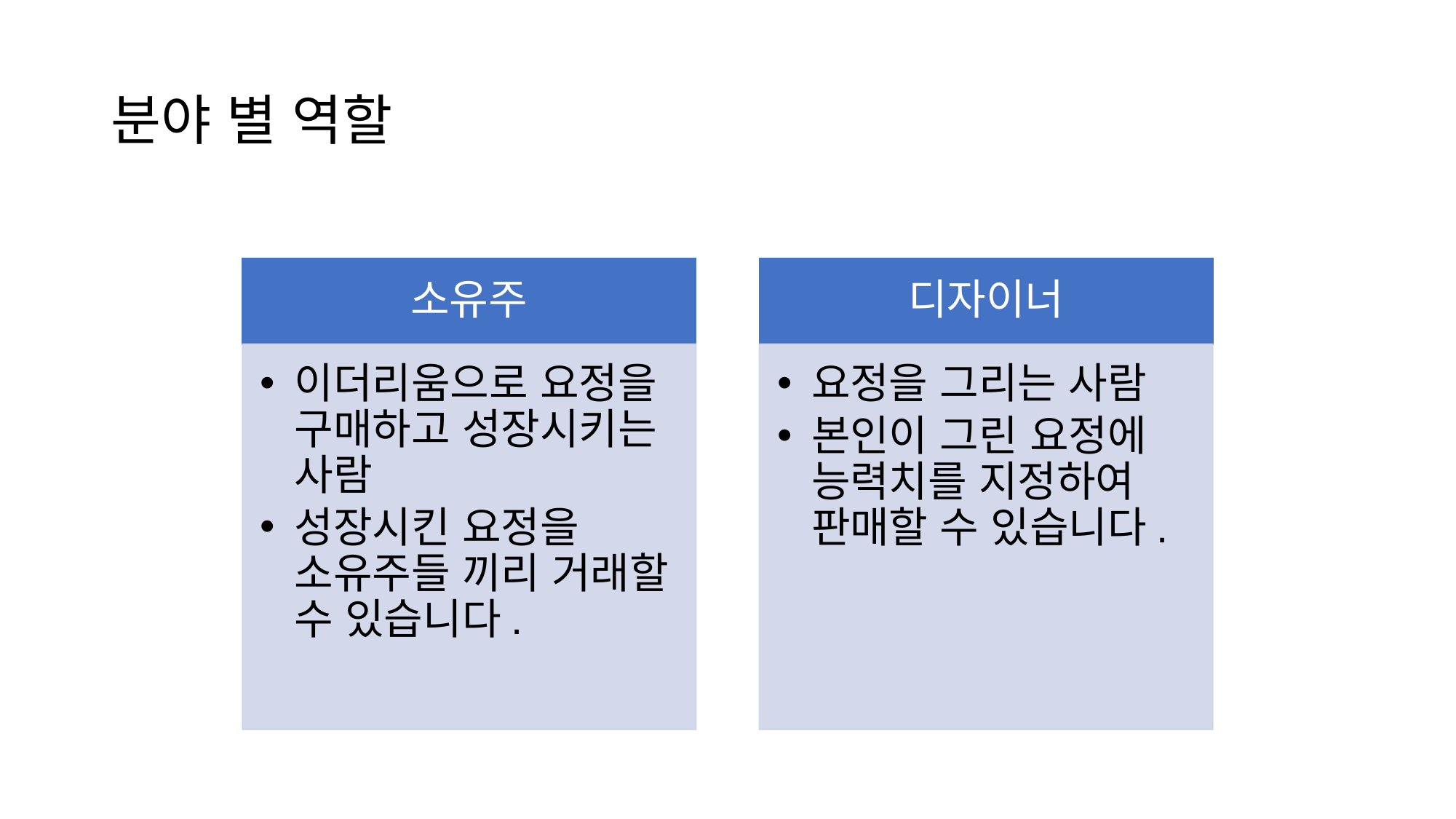

# 분야 별 역할
소유주
이더리움으로 요정을 구매하고 성장시키는 사람
성장시킨 요정을 소유주들 끼리 거래할 수 있습니다.
디자이너
요정을 그리는 사람
본인이 그린 요정에 능력치를 지정하여 판매할 수 있습니다.